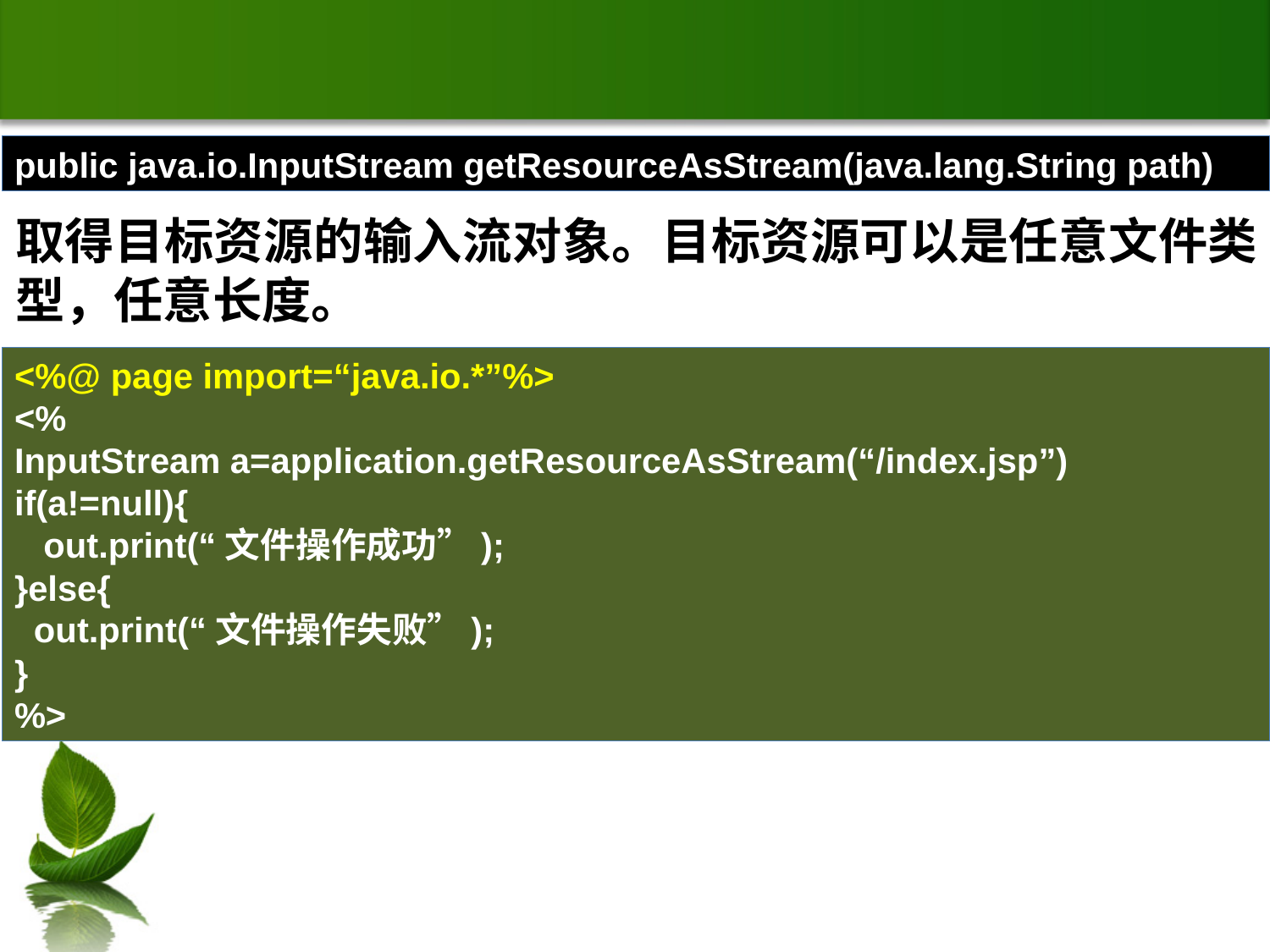

#
public java.io.InputStream getResourceAsStream(java.lang.String path)
取得目标资源的输入流对象。目标资源可以是任意文件类型，任意长度。
<%@ page import=“java.io.*”%>
<%
InputStream a=application.getResourceAsStream(“/index.jsp”)
if(a!=null){
   out.print(“文件操作成功”);
}else{
  out.print(“文件操作失败”);
}
%>